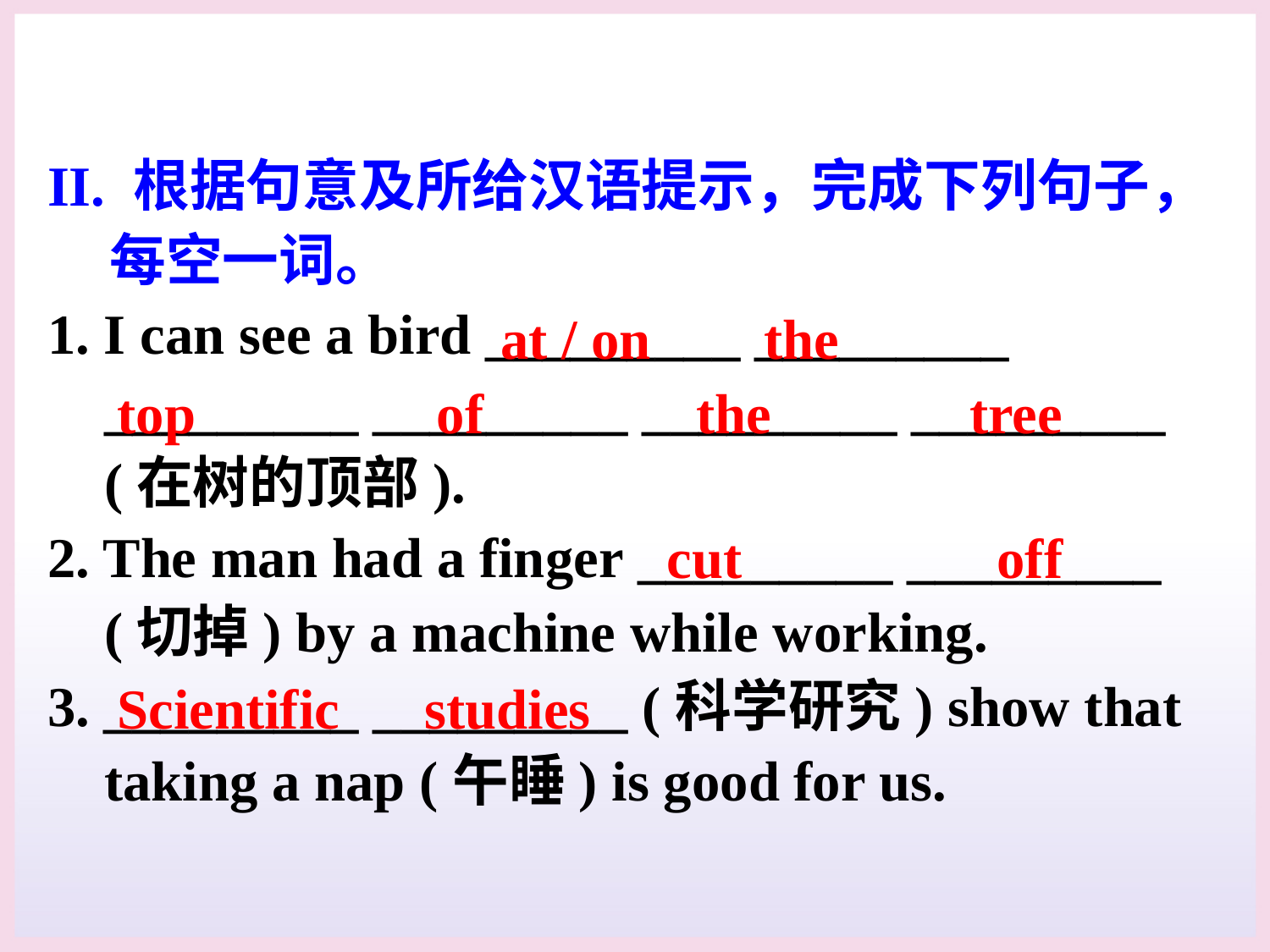

II. 根据句意及所给汉语提示，完成下列句子，每空一词。
1. I can see a bird _________ _________
    _________ _________ _________ _________
    (在树的顶部).
2. The man had a finger _________ _________
    (切掉) by a machine while working.
3. _________ _________ (科学研究) show that
    taking a nap (午睡) is good for us.
                           at / on        the
top                 of               the              tree
cut                  off
Scientific      studies